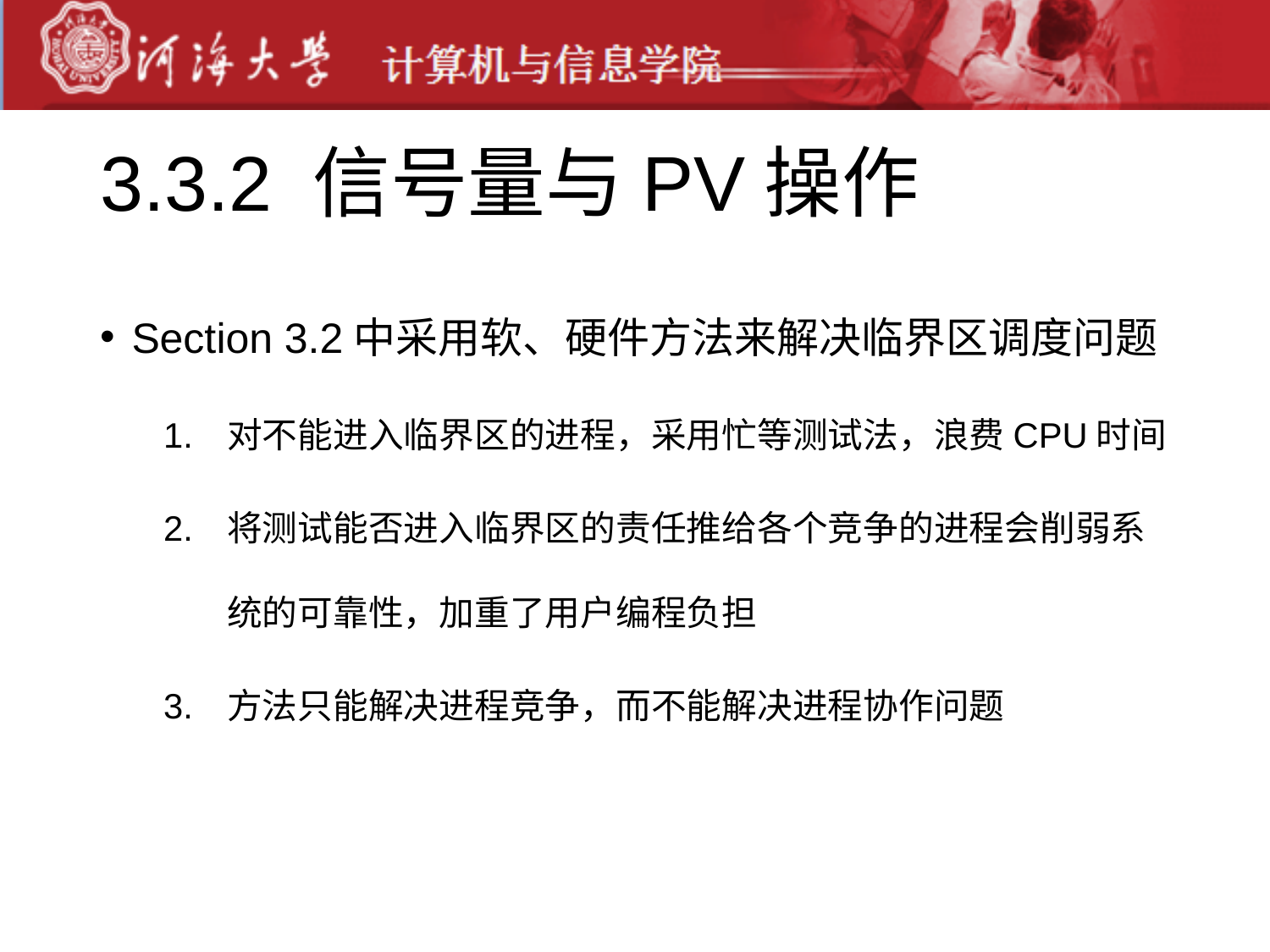

# 3.3.2 信号量与PV操作
Section 3.2中采用软、硬件方法来解决临界区调度问题
对不能进入临界区的进程，采用忙等测试法，浪费CPU时间
将测试能否进入临界区的责任推给各个竞争的进程会削弱系统的可靠性，加重了用户编程负担
方法只能解决进程竞争，而不能解决进程协作问题